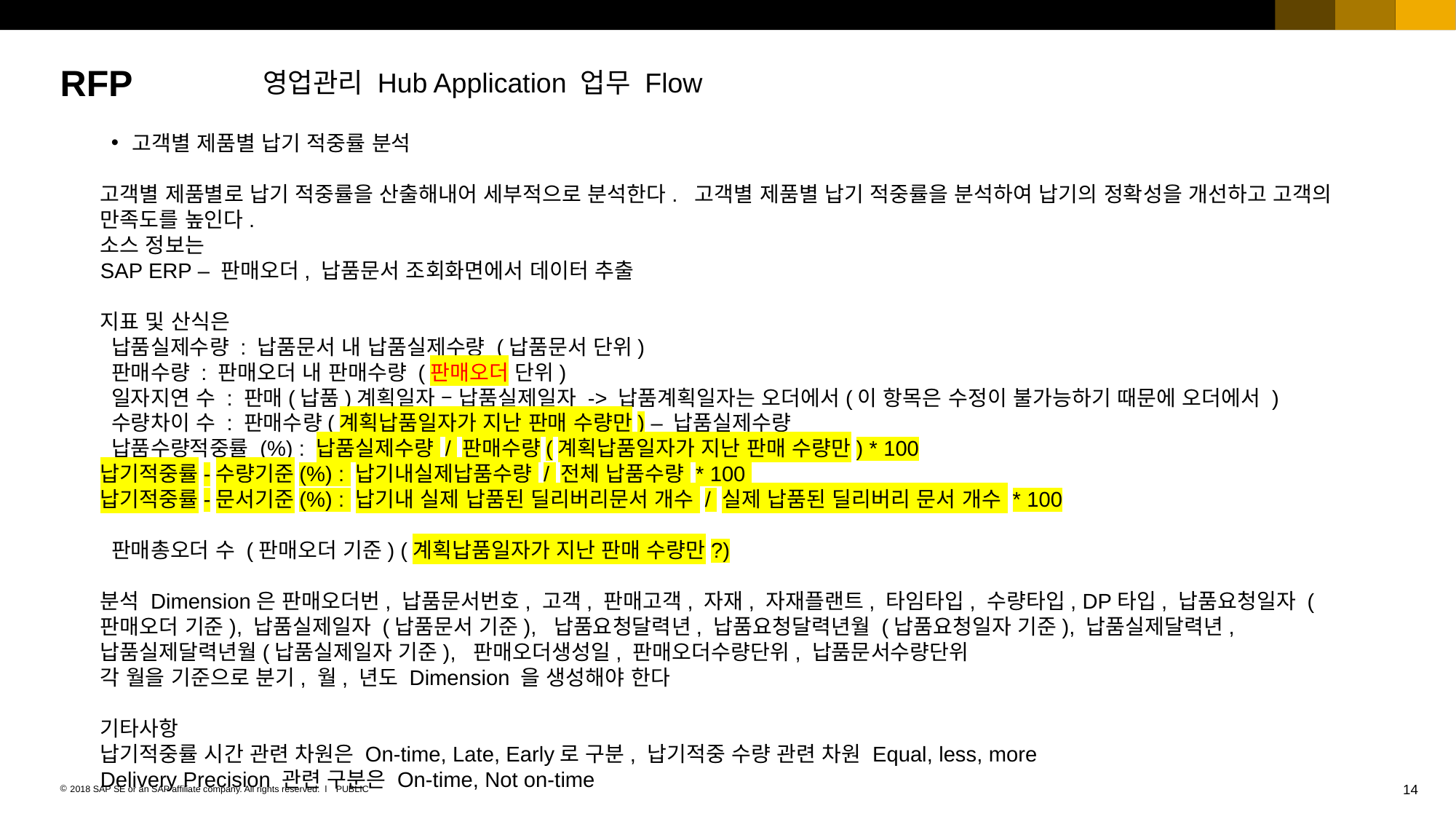

# RFP
영업관리 Hub Application 업무 Flow
 고객별 제품별 납기 적중률 분석

고객별 제품별로 납기 적중률을 산출해내어 세부적으로 분석한다.  고객별 제품별 납기 적중률을 분석하여 납기의 정확성을 개선하고 고객의 만족도를 높인다.
소스 정보는
SAP ERP – 판매오더, 납품문서 조회화면에서 데이터 추출

지표 및 산식은
 납품실제수량 : 납품문서 내 납품실제수량 (납품문서 단위)
 판매수량 : 판매오더 내 판매수량 (판매오더 단위)
 일자지연 수 : 판매(납품)계획일자 – 납품실제일자 -> 납품계획일자는 오더에서(이 항목은 수정이 불가능하기 때문에 오더에서 )
 수량차이 수 : 판매수량(계획납품일자가 지난 판매 수량만) – 납품실제수량
 납품수량적중률 (%) : 납품실제수량 / 판매수량(계획납품일자가 지난 판매 수량만) * 100
납기적중률-수량기준(%) : 납기내실제납품수량 / 전체 납품수량 * 100
납기적중률-문서기준(%) : 납기내 실제 납품된 딜리버리문서 개수 / 실제 납품된 딜리버리 문서 개수 * 100

 판매총오더 수 (판매오더 기준) (계획납품일자가 지난 판매 수량만?)

분석 Dimension은 판매오더번, 납품문서번호, 고객, 판매고객, 자재, 자재플랜트, 타임타입, 수량타입, DP타입, 납품요청일자 (판매오더 기준), 납품실제일자 (납품문서 기준),  납품요청달력년, 납품요청달력년월 (납품요청일자 기준), 납품실제달력년, 납품실제달력년월(납품실제일자 기준),  판매오더생성일, 판매오더수량단위, 납품문서수량단위
각 월을 기준으로 분기, 월, 년도 Dimension 을 생성해야 한다

기타사항
납기적중률 시간 관련 차원은 On-time, Late, Early로 구분, 납기적중 수량 관련 차원 Equal, less, more
Delivery Precision 관련 구분은 On-time, Not on-time